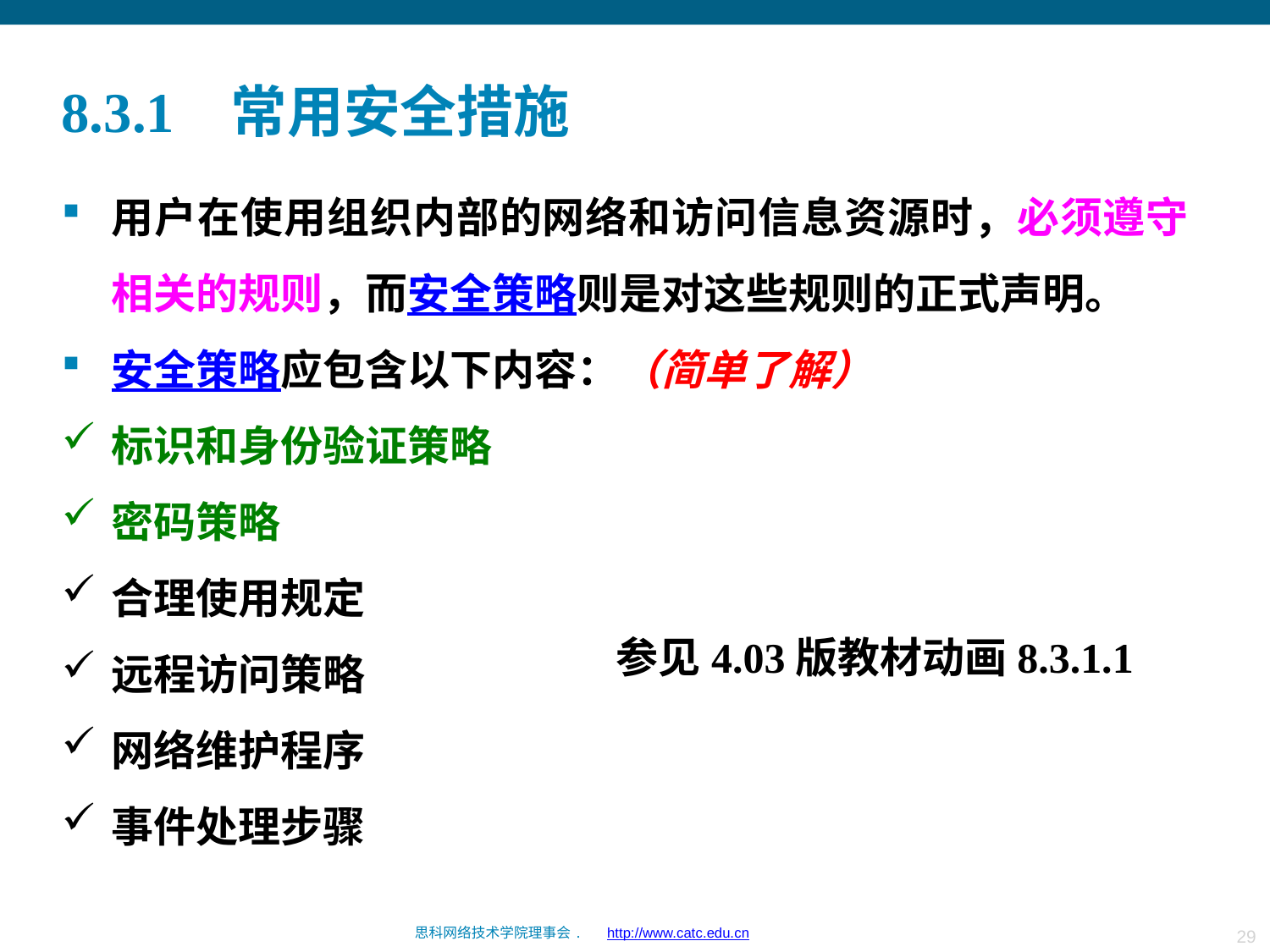

8.3.1   常用安全措施
用户在使用组织内部的网络和访问信息资源时，必须遵守相关的规则，而安全策略则是对这些规则的正式声明。
安全策略应包含以下内容：（简单了解）
标识和身份验证策略
密码策略
合理使用规定
远程访问策略
网络维护程序
事件处理步骤
参见4.03版教材动画8.3.1.1